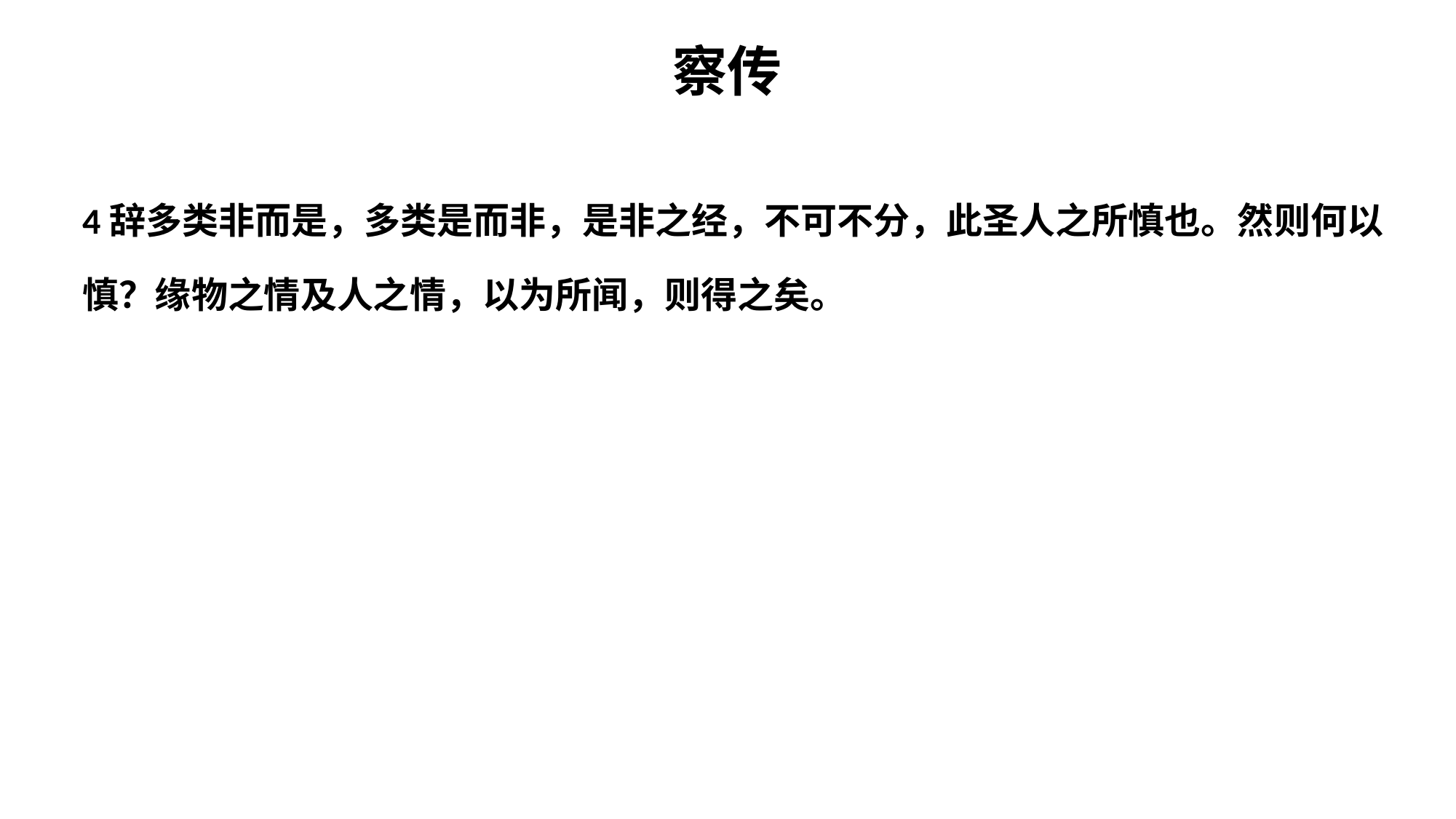

# 察传
4辞多类非而是，多类是而非，是非之经，不可不分，此圣人之所慎也。然则何以慎？缘物之情及人之情，以为所闻，则得之矣。